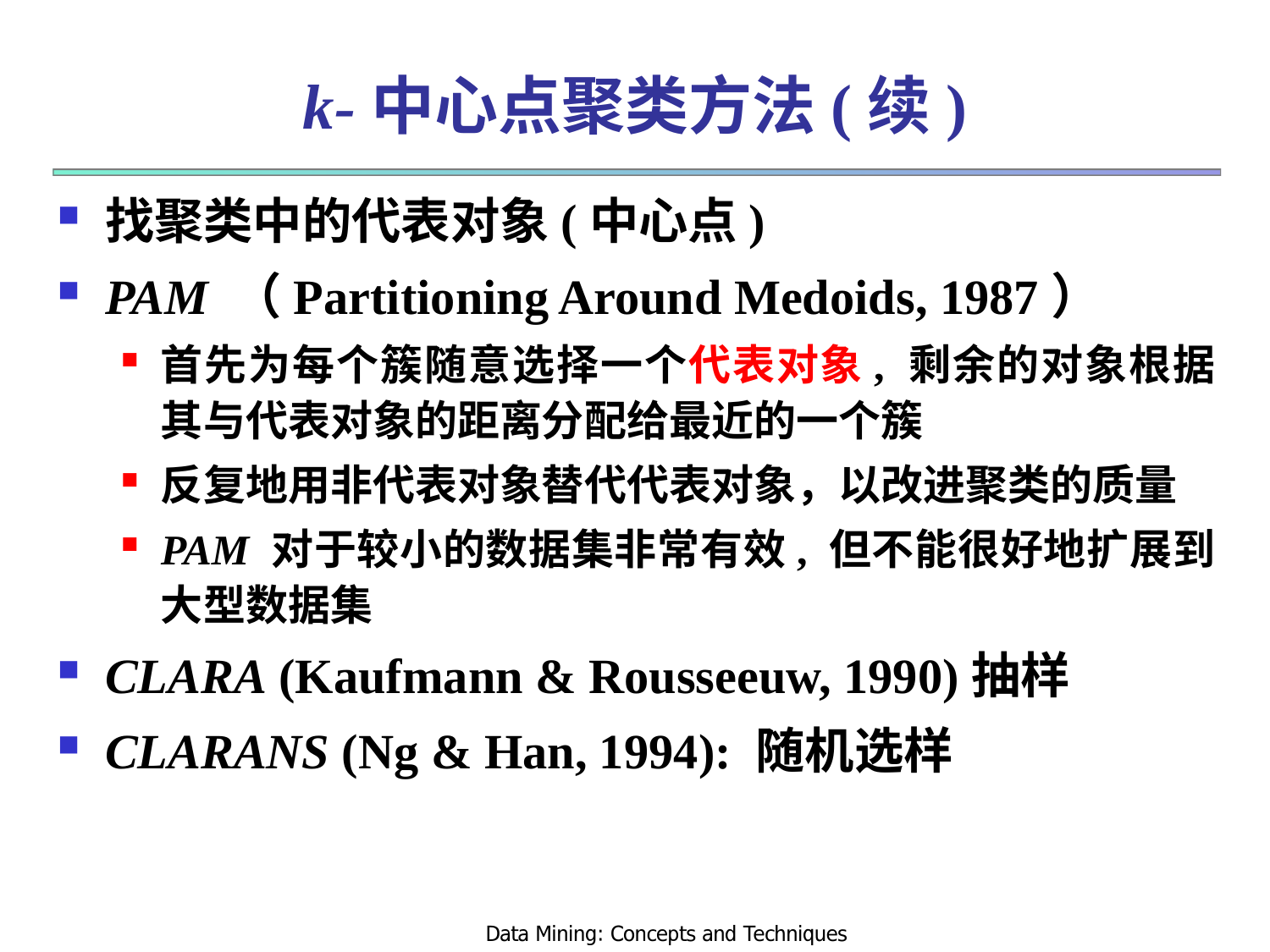

# k-中心点聚类方法(续)
找聚类中的代表对象(中心点)
PAM （Partitioning Around Medoids, 1987）
首先为每个簇随意选择一个代表对象, 剩余的对象根据其与代表对象的距离分配给最近的一个簇
反复地用非代表对象替代代表对象，以改进聚类的质量
PAM 对于较小的数据集非常有效, 但不能很好地扩展到大型数据集
CLARA (Kaufmann & Rousseeuw, 1990)抽样
CLARANS (Ng & Han, 1994): 随机选样
Data Mining: Concepts and Techniques
24